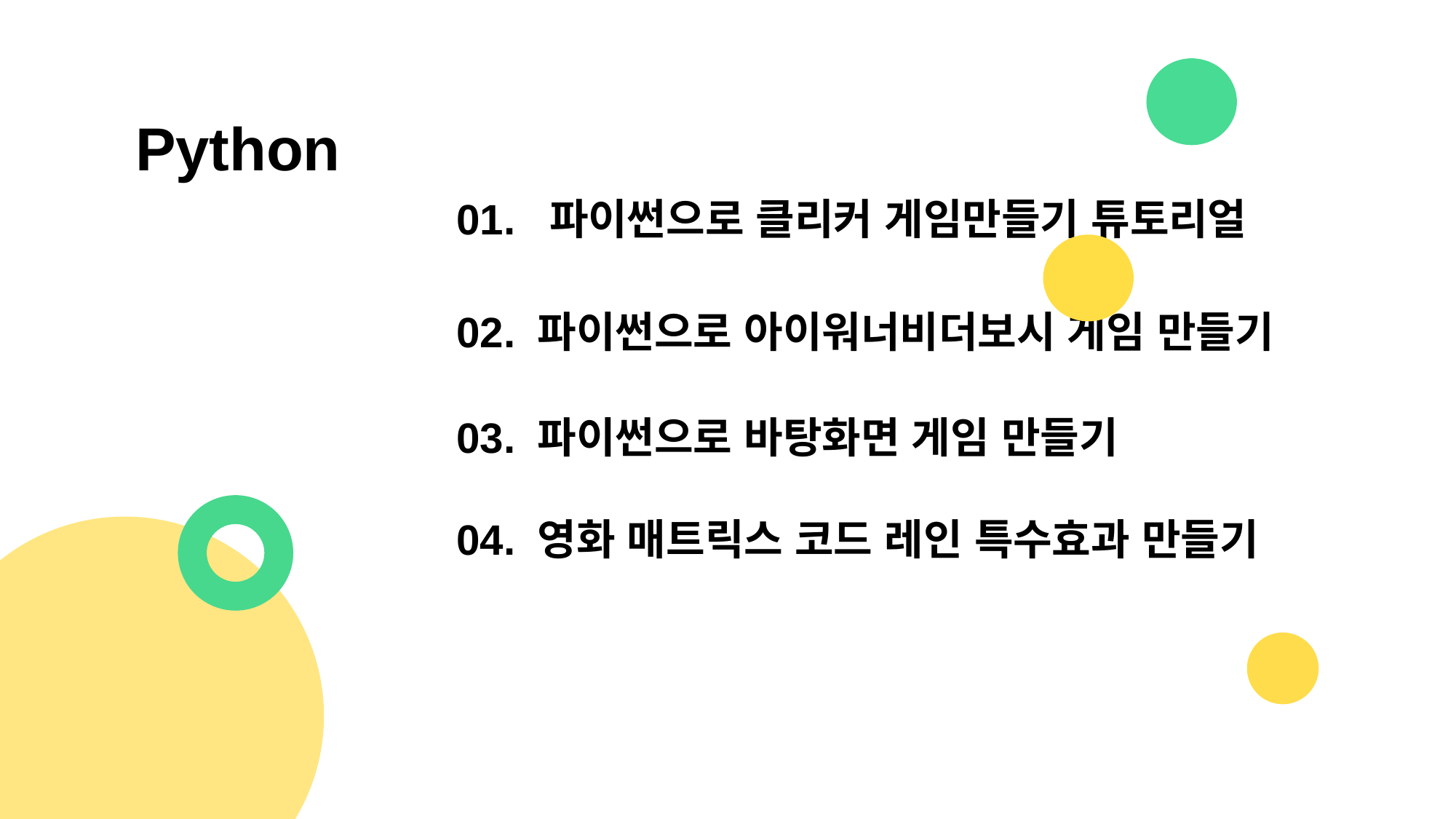

Python

01.  파이썬으로 클리커 게임만들기 튜토리얼

02. 파이썬으로 아이워너비더보시 게임 만들기

03. 파이썬으로 바탕화면 게임 만들기

04. 영화 매트릭스 코드 레인 특수효과 만들기